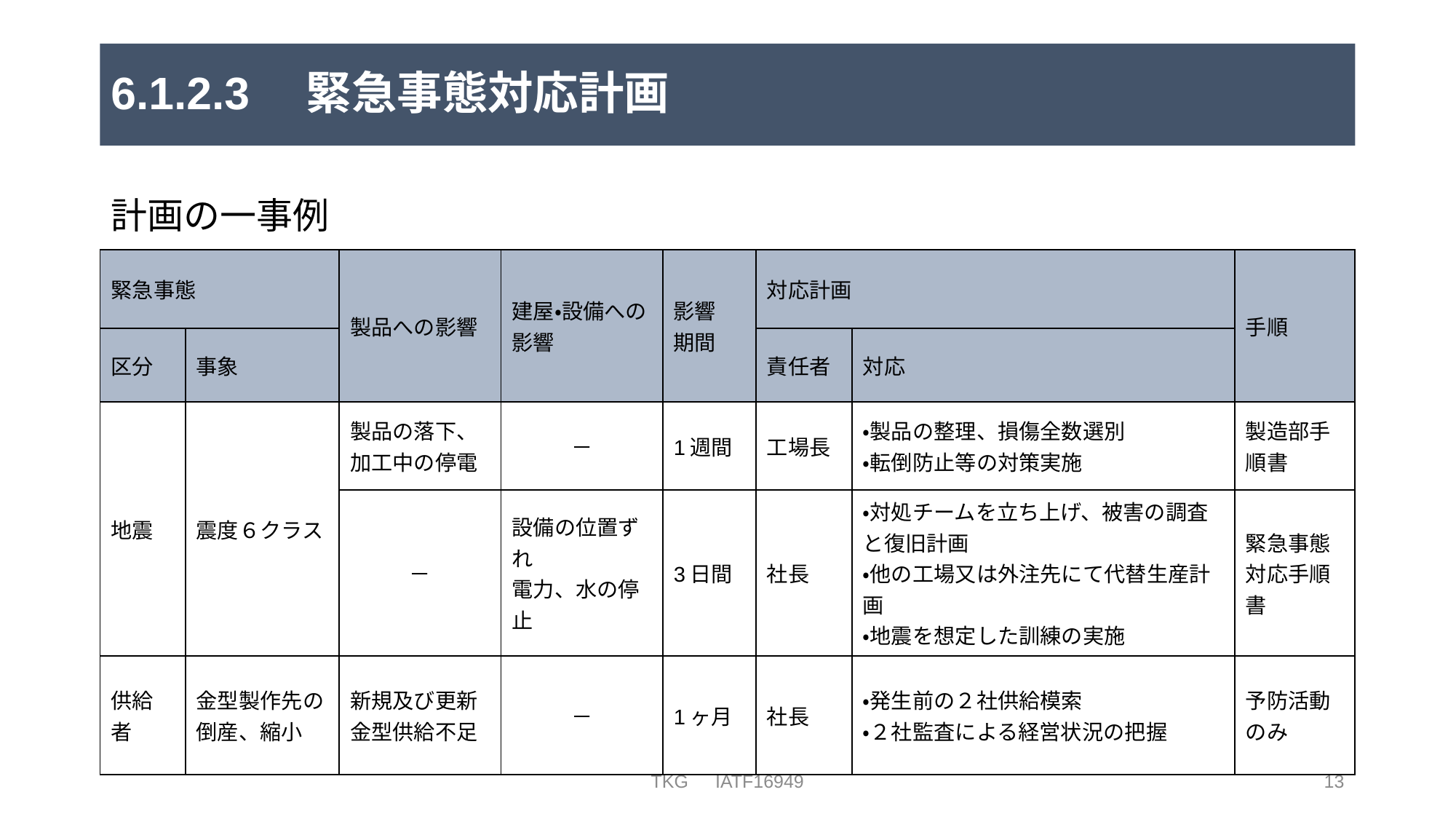

# 6.1.2.3　緊急事態対応計画
計画の一事例

| 緊急事態 |  | 製品への影響 | 建屋・設備への影響 | 影響 期間 | 対応計画 |  | 手順 |
| --- | --- | --- | --- | --- | --- | --- | --- |
| 区分 | 事象 |  |  |  | 責任者 | 対応 |  |
| 地震 | 震度６クラス | 製品の落下、加工中の停電 | － | 1週間 | 工場長 | ・製品の整理、損傷全数選別 ・転倒防止等の対策実施 | 製造部手順書 |
|  |  | － | 設備の位置ずれ 電力、水の停止 | 3日間 | 社長 | ・対処チームを立ち上げ、被害の調査と復旧計画 ・他の工場又は外注先にて代替生産計画 ・地震を想定した訓練の実施 | 緊急事態対応手順書 |
| 供給者 | 金型製作先の倒産、縮小 | 新規及び更新金型供給不足 | － | 1ヶ月 | 社長 | ・発生前の２社供給模索 ・２社監査による経営状況の把握 | 予防活動のみ |
TKG　IATF16949
13